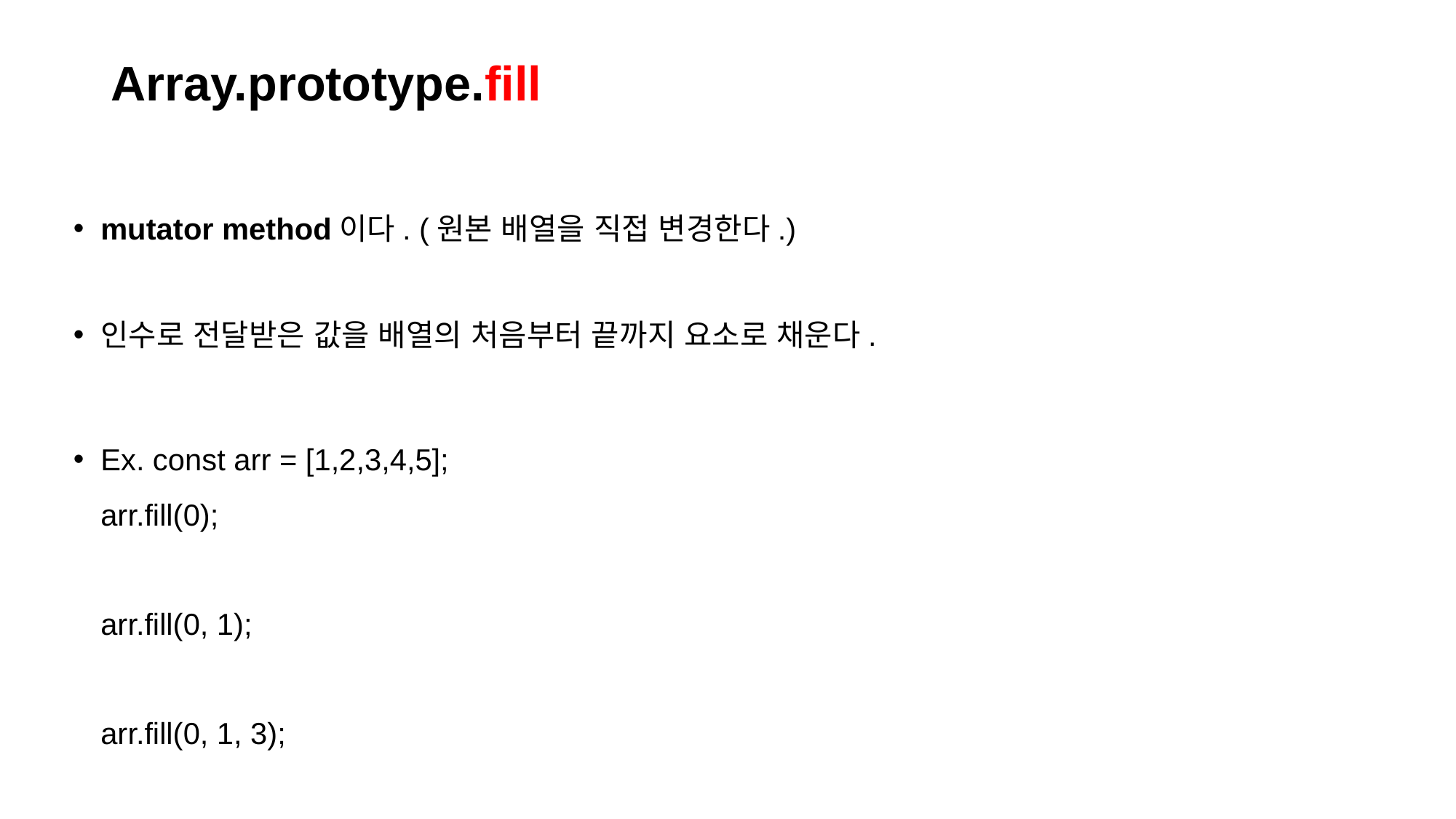

# Array.prototype.fill
mutator method이다. (원본 배열을 직접 변경한다.)
인수로 전달받은 값을 배열의 처음부터 끝까지 요소로 채운다.
Ex. const arr = [1,2,3,4,5];
arr.fill(0);
arr.fill(0, 1);
arr.fill(0, 1, 3);